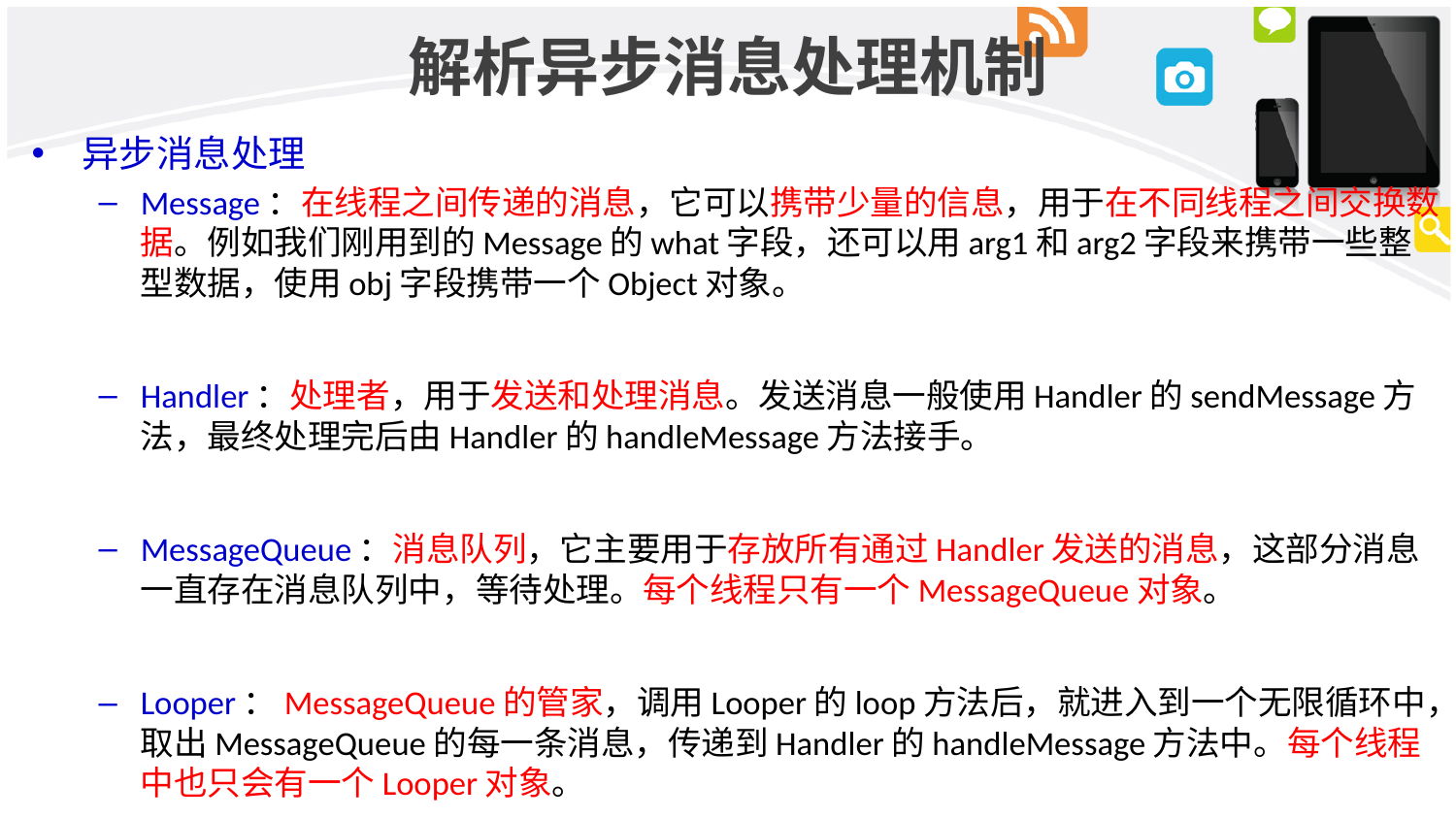

# 解析异步消息处理机制
异步消息处理
Message：在线程之间传递的消息，它可以携带少量的信息，用于在不同线程之间交换数据。例如我们刚用到的Message的what字段，还可以用arg1和arg2字段来携带一些整型数据，使用obj字段携带一个Object对象。

Handler：处理者，用于发送和处理消息。发送消息一般使用Handler的sendMessage方法，最终处理完后由Handler的handleMessage方法接手。

MessageQueue：消息队列，它主要用于存放所有通过Handler发送的消息，这部分消息一直存在消息队列中，等待处理。每个线程只有一个MessageQueue对象。

Looper：MessageQueue的管家，调用Looper的loop方法后，就进入到一个无限循环中，取出MessageQueue的每一条消息，传递到Handler的handleMessage方法中。每个线程中也只会有一个Looper对象。